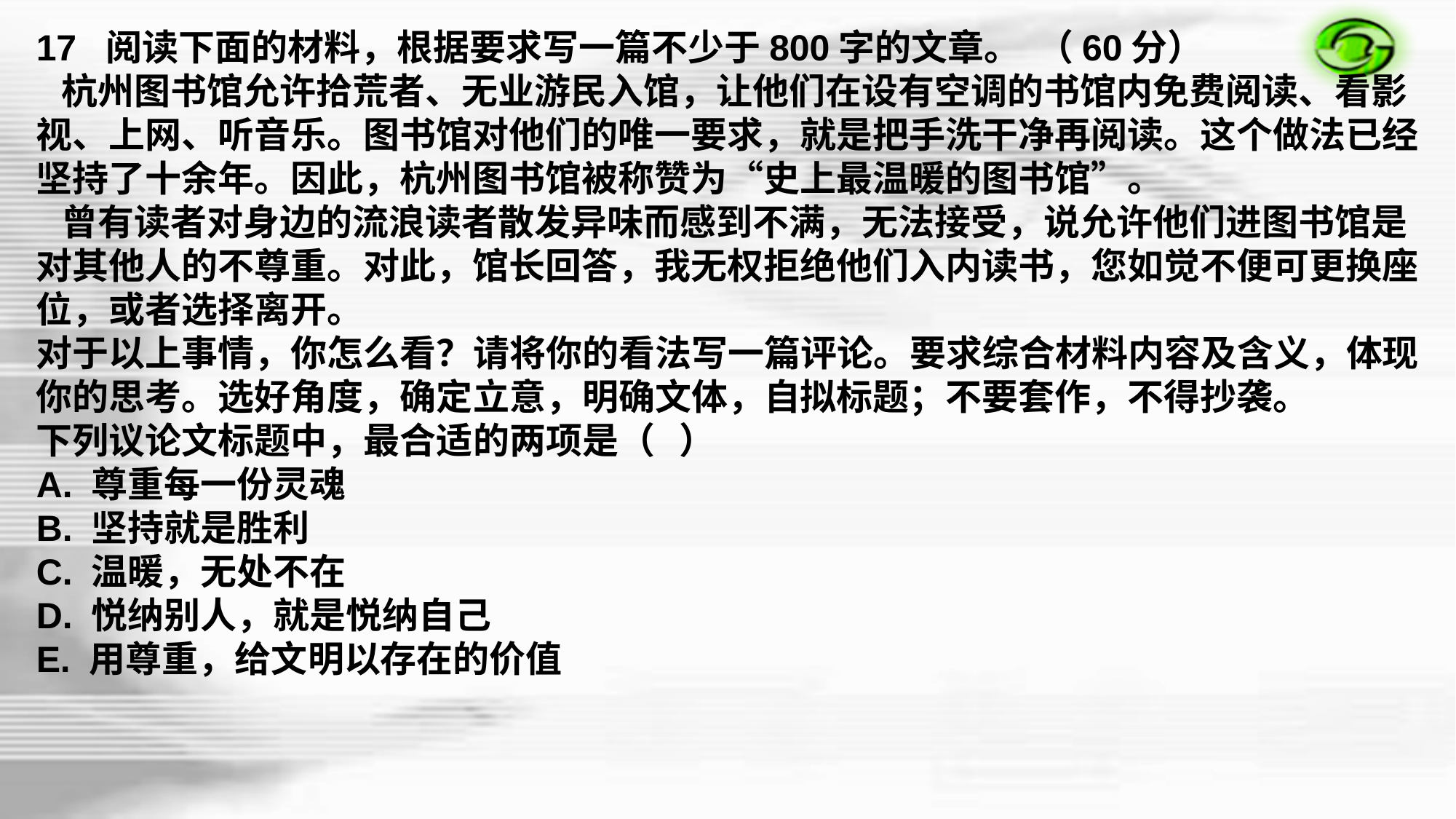

17  阅读下面的材料，根据要求写一篇不少于800字的文章。  （60分）
  杭州图书馆允许拾荒者、无业游民入馆，让他们在设有空调的书馆内免费阅读、看影视、上网、听音乐。图书馆对他们的唯一要求，就是把手洗干净再阅读。这个做法已经坚持了十余年。因此，杭州图书馆被称赞为“史上最温暖的图书馆”。
  曾有读者对身边的流浪读者散发异味而感到不满，无法接受，说允许他们进图书馆是对其他人的不尊重。对此，馆长回答，我无权拒绝他们入内读书，您如觉不便可更换座位，或者选择离开。
对于以上事情，你怎么看？请将你的看法写一篇评论。要求综合材料内容及含义，体现你的思考。选好角度，确定立意，明确文体，自拟标题；不要套作，不得抄袭。
下列议论文标题中，最合适的两项是（   ）
A. 尊重每一份灵魂
B. 坚持就是胜利
C. 温暖，无处不在
D. 悦纳别人，就是悦纳自己
E. 用尊重，给文明以存在的价值